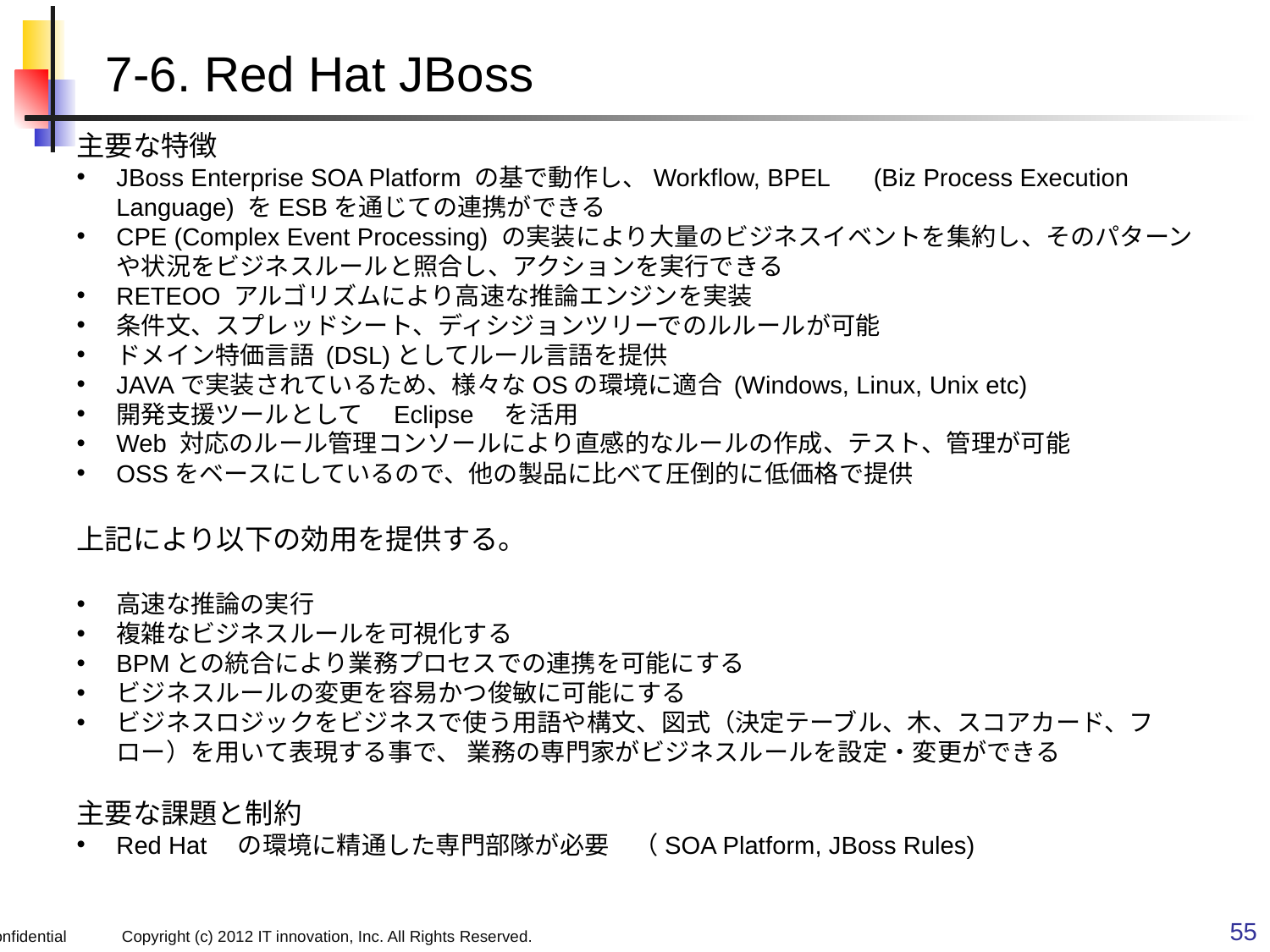

7-6. Red Hat JBoss
主要な特徴
JBoss Enterprise SOA Platform の基で動作し、Workflow, BPEL 　(Biz Process Execution Language) をESBを通じての連携ができる
CPE (Complex Event Processing) の実装により大量のビジネスイベントを集約し、そのパターンや状況をビジネスルールと照合し、アクションを実行できる
RETEOO アルゴリズムにより高速な推論エンジンを実装
条件文、スプレッドシート、ディシジョンツリーでのルルールが可能
ドメイン特価言語 (DSL)としてルール言語を提供
JAVAで実装されているため、様々なOSの環境に適合 (Windows, Linux, Unix etc)
開発支援ツールとして　Eclipse　を活用
Web 対応のルール管理コンソールにより直感的なルールの作成、テスト、管理が可能
OSSをベースにしているので、他の製品に比べて圧倒的に低価格で提供

上記により以下の効用を提供する。

高速な推論の実行
複雑なビジネスルールを可視化する
BPMとの統合により業務プロセスでの連携を可能にする
ビジネスルールの変更を容易かつ俊敏に可能にする
ビジネスロジックをビジネスで使う用語や構文、図式（決定テーブル、木、スコアカード、フロー）を用いて表現する事で、 業務の専門家がビジネスルールを設定・変更ができる

主要な課題と制約
Red Hat　の環境に精通した専門部隊が必要　（SOA Platform, JBoss Rules)